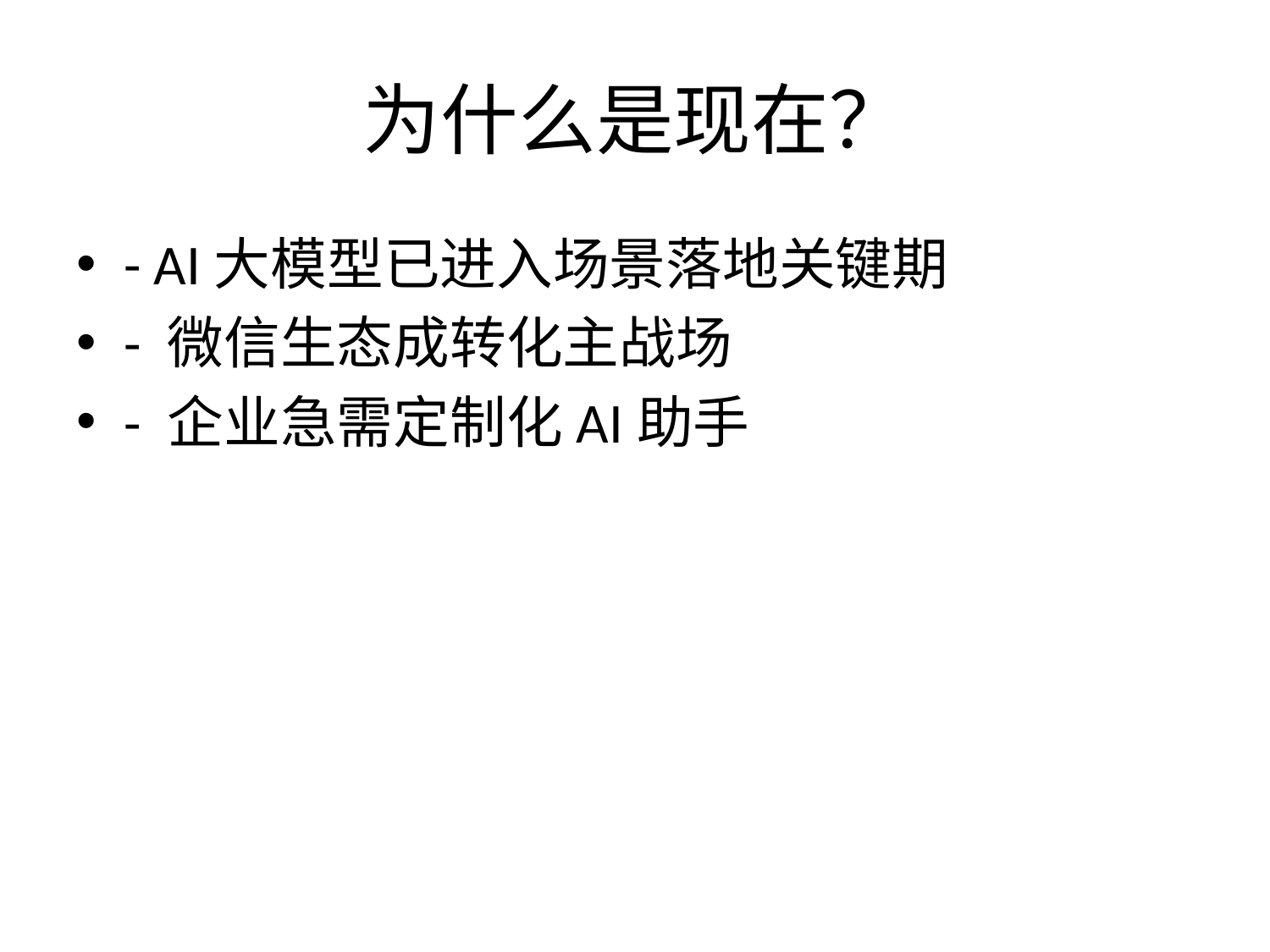

# 为什么是现在？
- AI大模型已进入场景落地关键期
- 微信生态成转化主战场
- 企业急需定制化AI助手